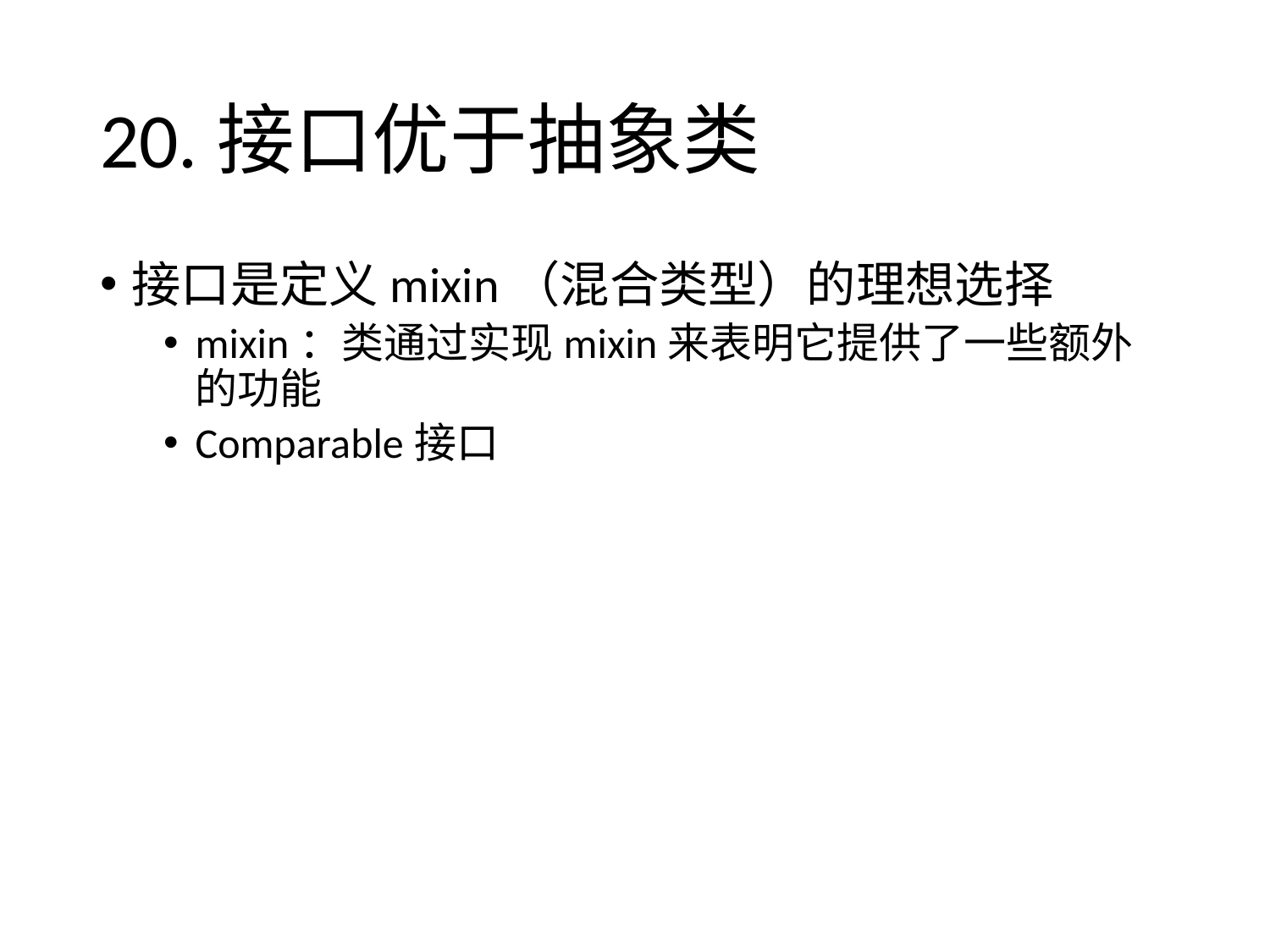

# 20.接口优于抽象类
接口是定义mixin（混合类型）的理想选择
mixin：类通过实现mixin来表明它提供了一些额外的功能
Comparable接口